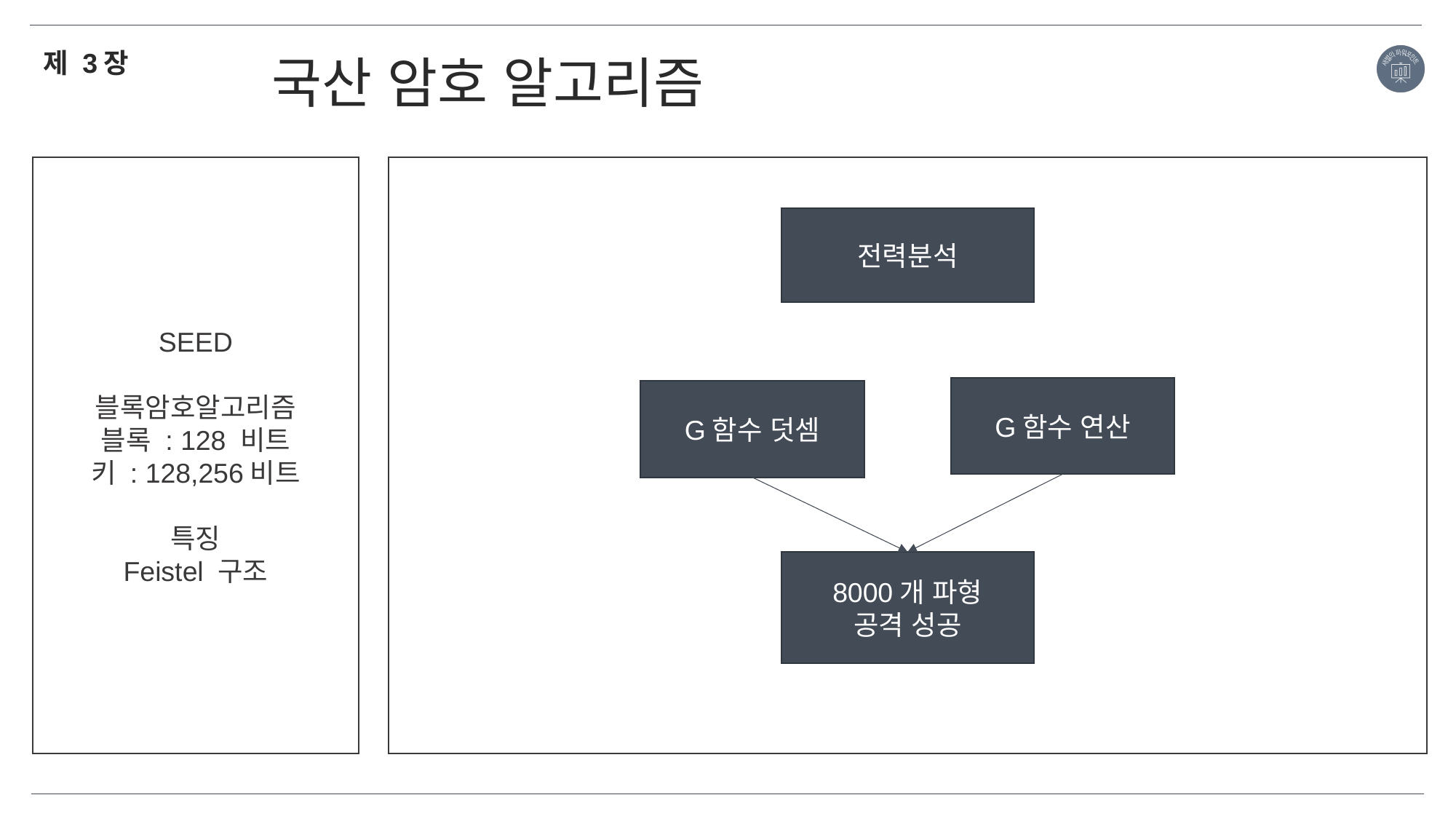

제 3장
국산 암호 알고리즘
SEED

블록암호알고리즘
블록 : 128 비트
키 : 128,256비트

특징
Feistel 구조

전력분석
G함수 연산
G함수 덧셈
8000개 파형
공격 성공